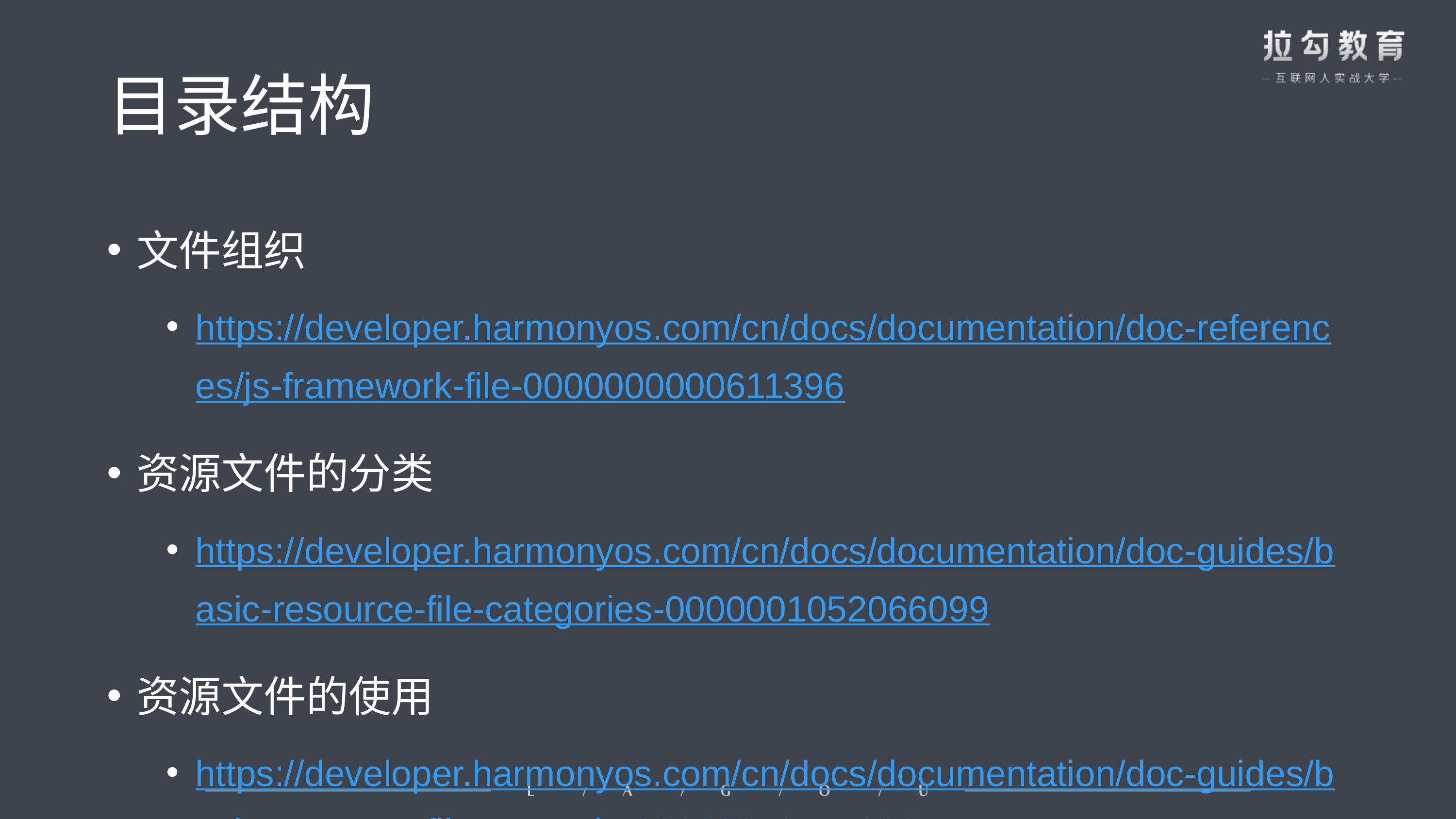

# 目录结构
文件组织
https://developer.harmonyos.com/cn/docs/documentation/doc-references/js-framework-file-0000000000611396
资源文件的分类
https://developer.harmonyos.com/cn/docs/documentation/doc-guides/basic-resource-file-categories-0000001052066099
资源文件的使用
https://developer.harmonyos.com/cn/docs/documentation/doc-guides/basic-resource-file-example-0000001051733014